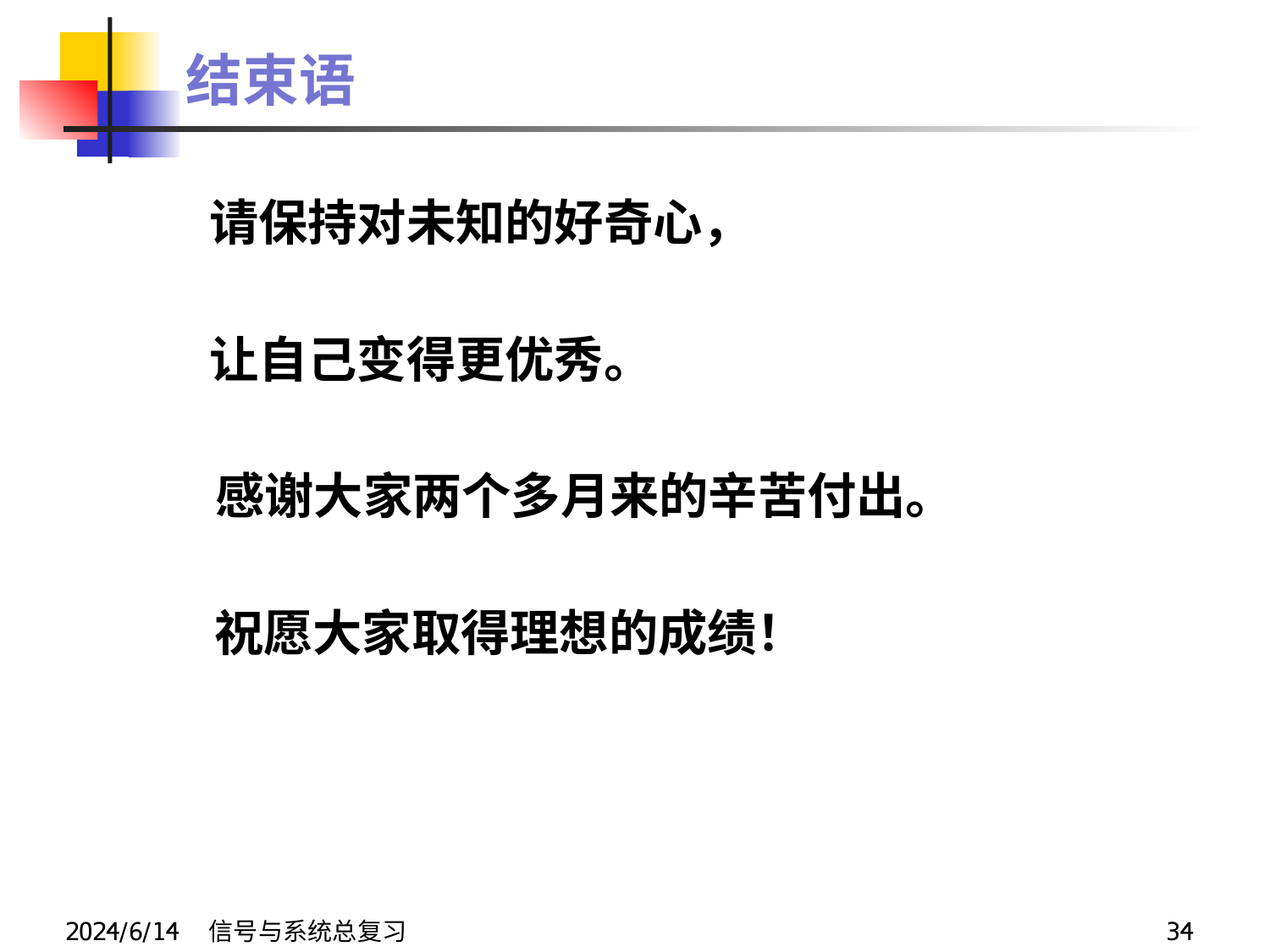

结束语
请保持对未知的好奇心，
让自己变得更优秀。
感谢大家两个多月来的辛苦付出。
祝愿大家取得理想的成绩！
2024/6/14   信号与系统总复习
34